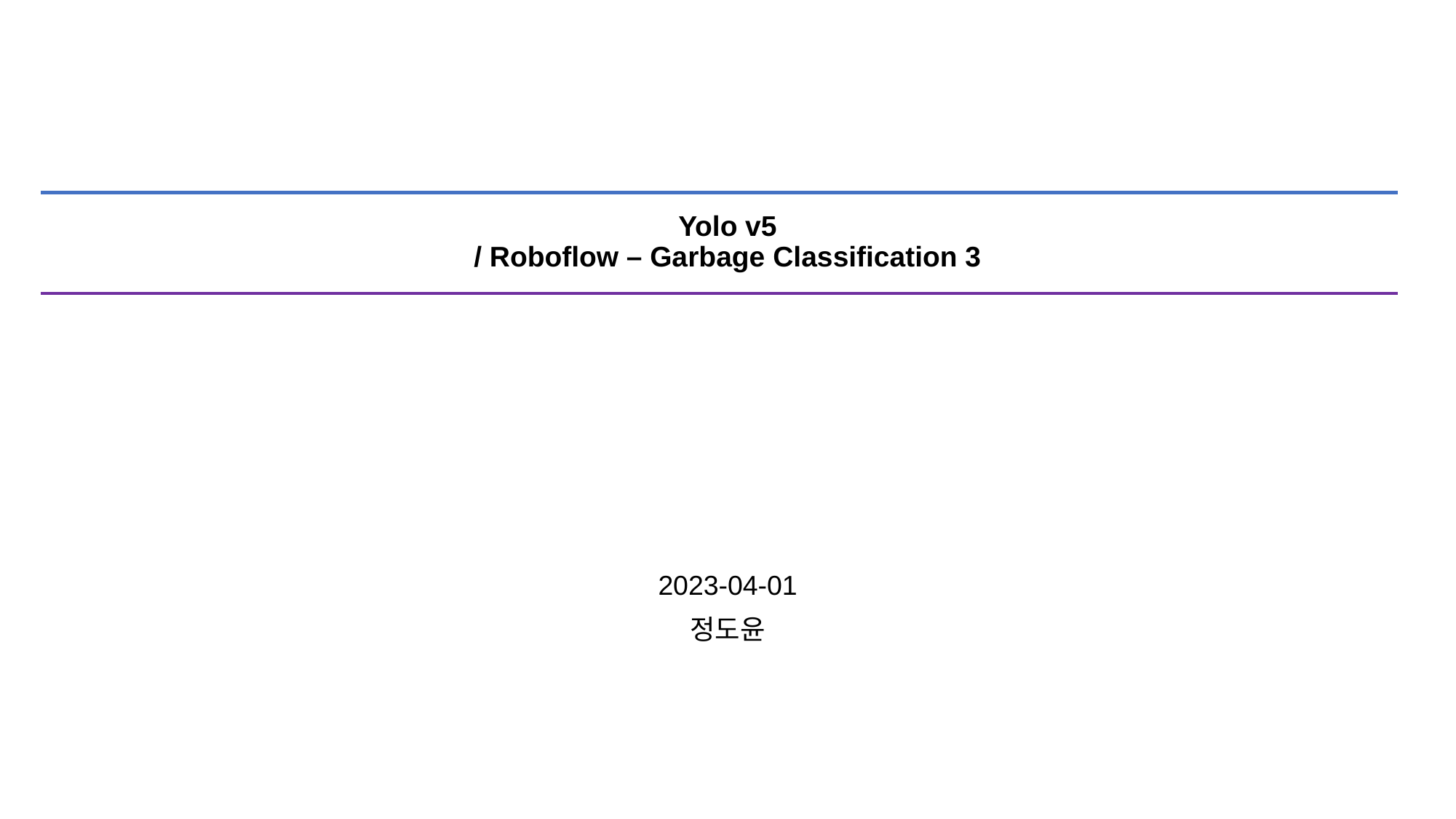

# Yolo v5 / Roboflow – Garbage Classification 3
2023-04-01
정도윤